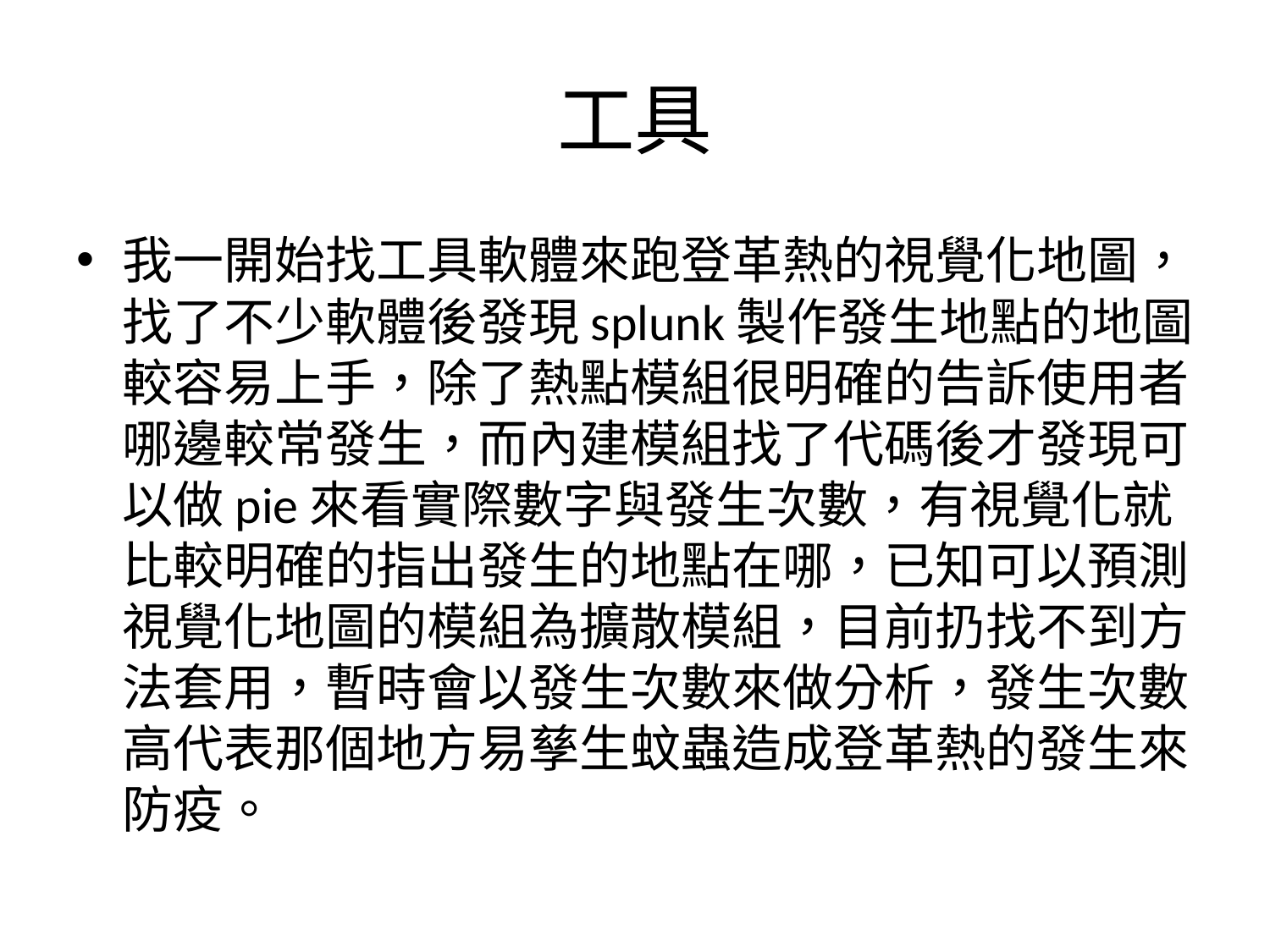

# 工具
我一開始找工具軟體來跑登革熱的視覺化地圖，找了不少軟體後發現splunk製作發生地點的地圖較容易上手，除了熱點模組很明確的告訴使用者哪邊較常發生，而內建模組找了代碼後才發現可以做pie來看實際數字與發生次數，有視覺化就比較明確的指出發生的地點在哪，已知可以預測視覺化地圖的模組為擴散模組，目前扔找不到方法套用，暫時會以發生次數來做分析，發生次數高代表那個地方易孳生蚊蟲造成登革熱的發生來防疫。